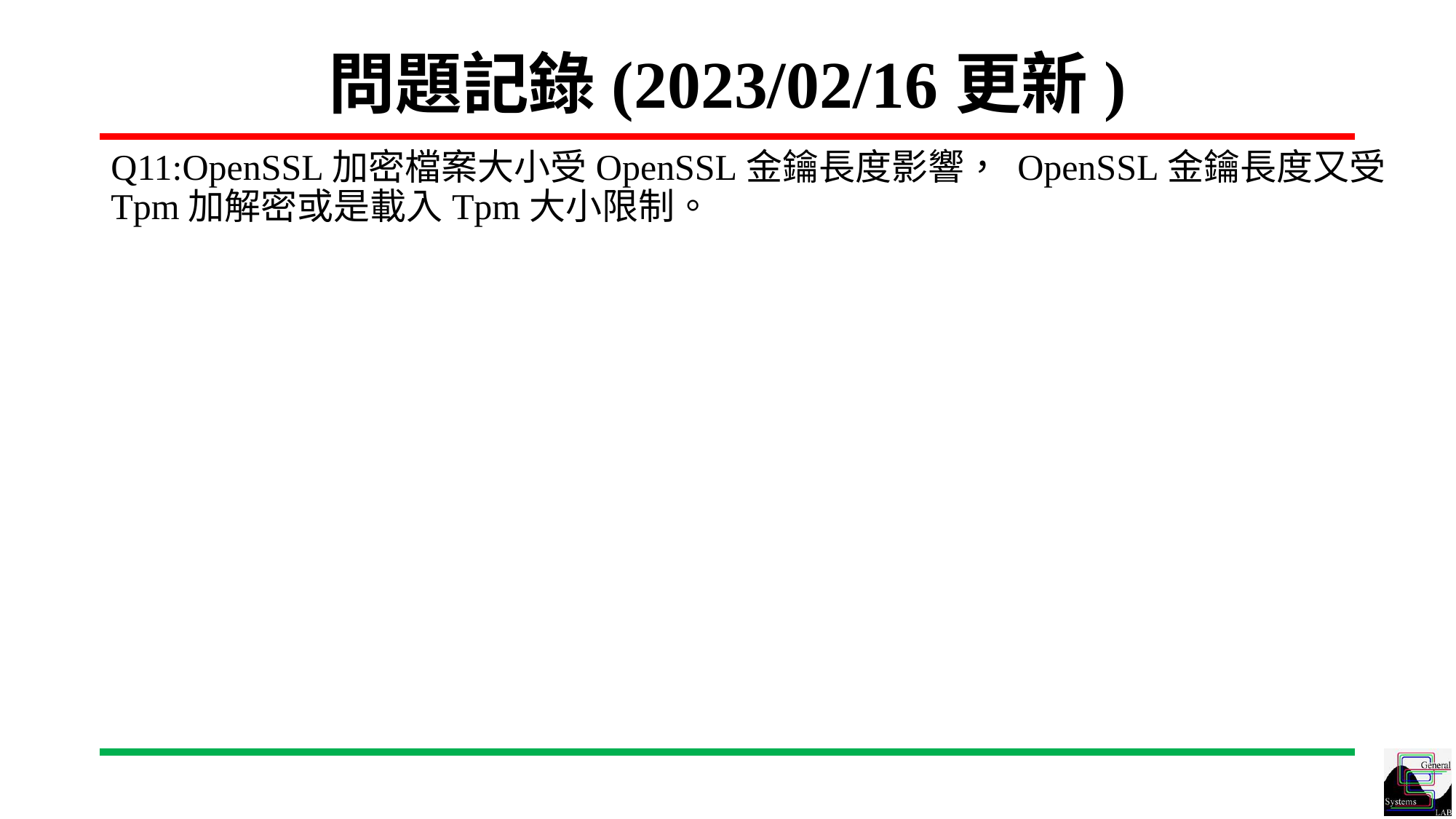

# 問題記錄(2023/02/16更新)
Q11:OpenSSL加密檔案大小受OpenSSL金鑰長度影響， OpenSSL金鑰長度又受Tpm加解密或是載入Tpm大小限制。